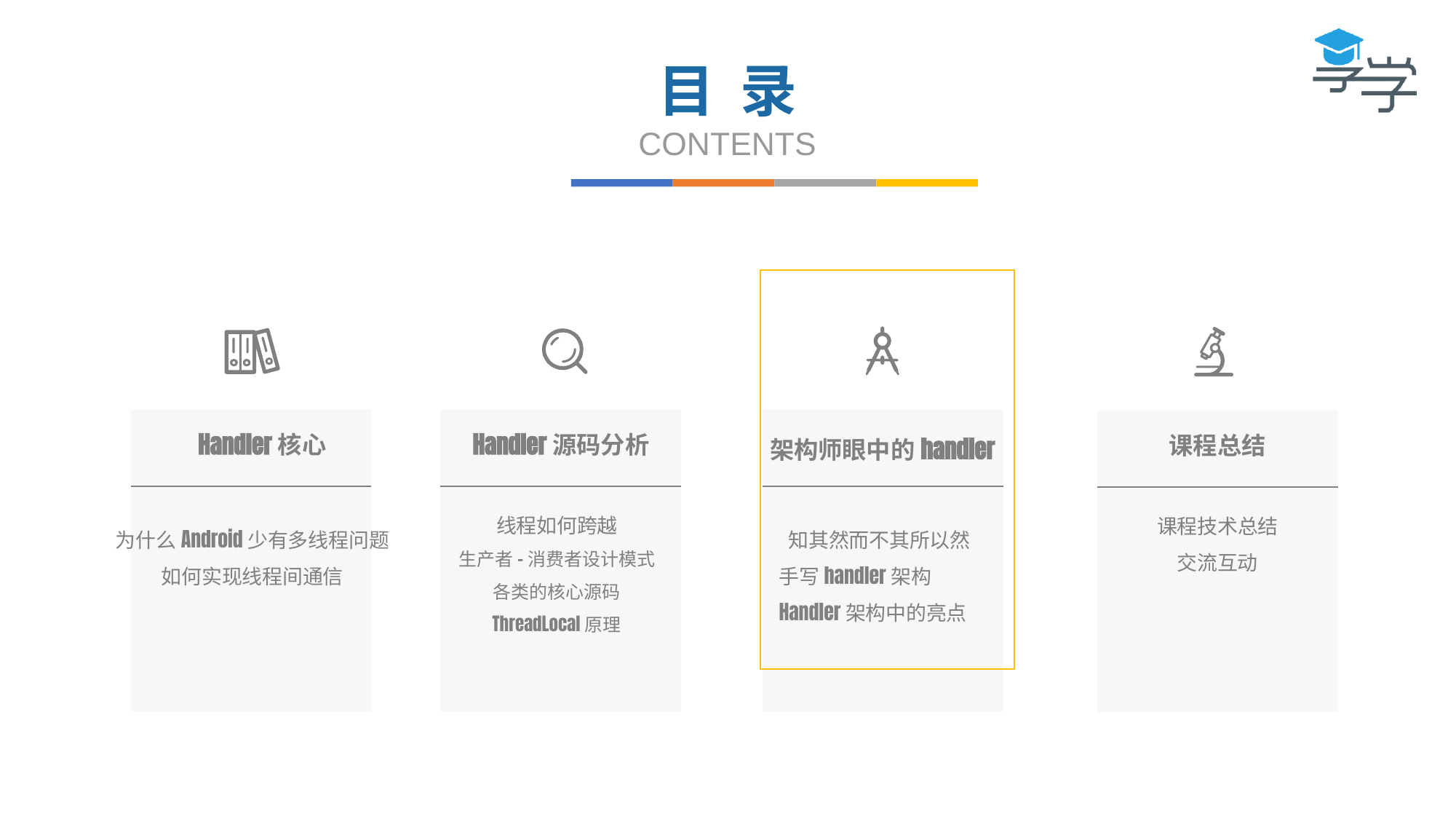

目  录
CONTENTS

Handler核心
Handler源码分析
课程总结
架构师眼中的handler
线程如何跨越
生产者-消费者设计模式
各类的核心源码
ThreadLocal原理
课程技术总结
交流互动
 知其然而不其所以然
手写handler架构
Handler架构中的亮点
为什么Android少有多线程问题
如何实现线程间通信